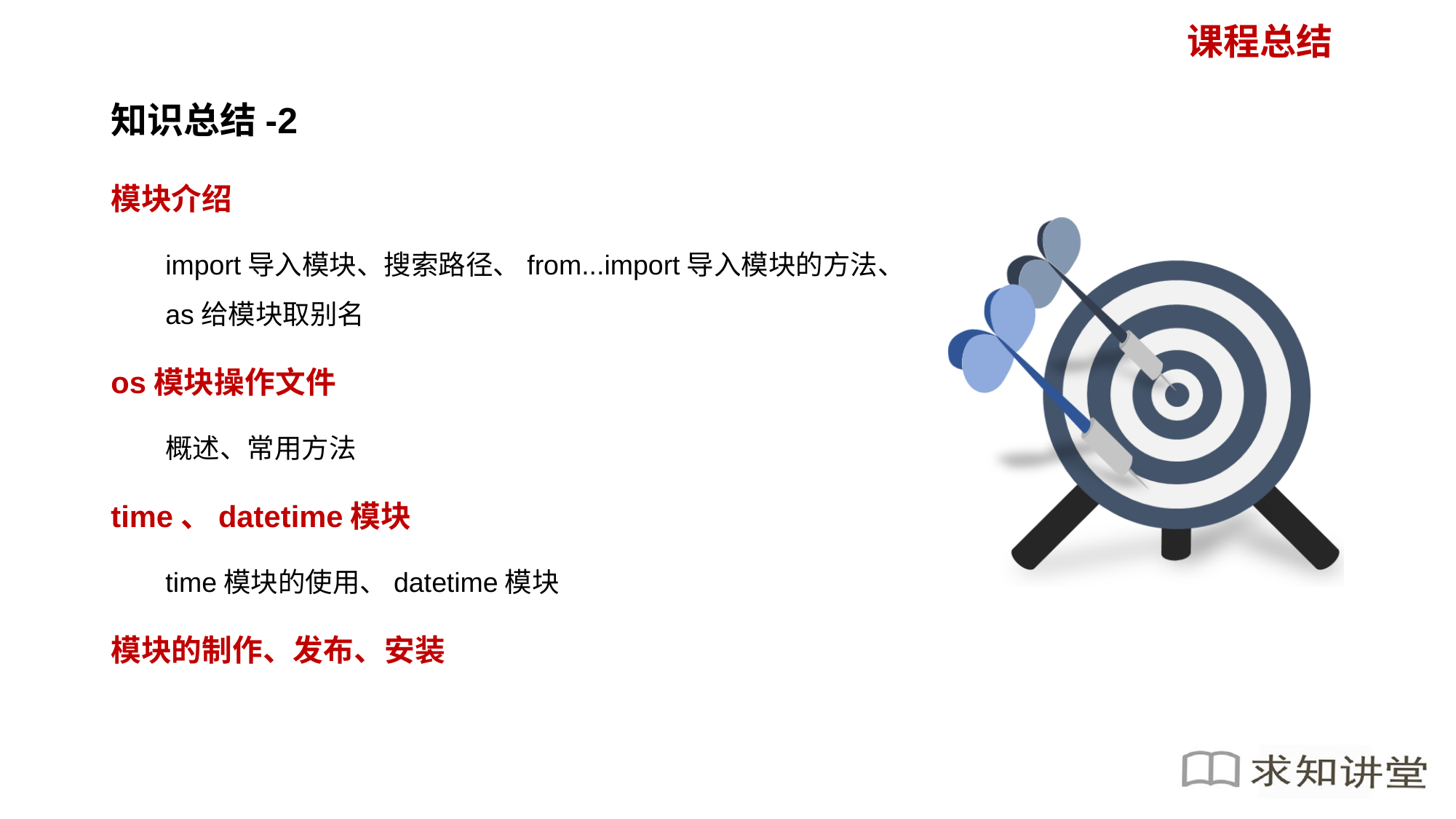

知识总结-2
模块介绍
import导入模块、搜索路径、from...import导入模块的方法、as给模块取别名
os模块操作文件
概述、常用方法
time、datetime模块
time模块的使用、datetime模块
模块的制作、发布、安装